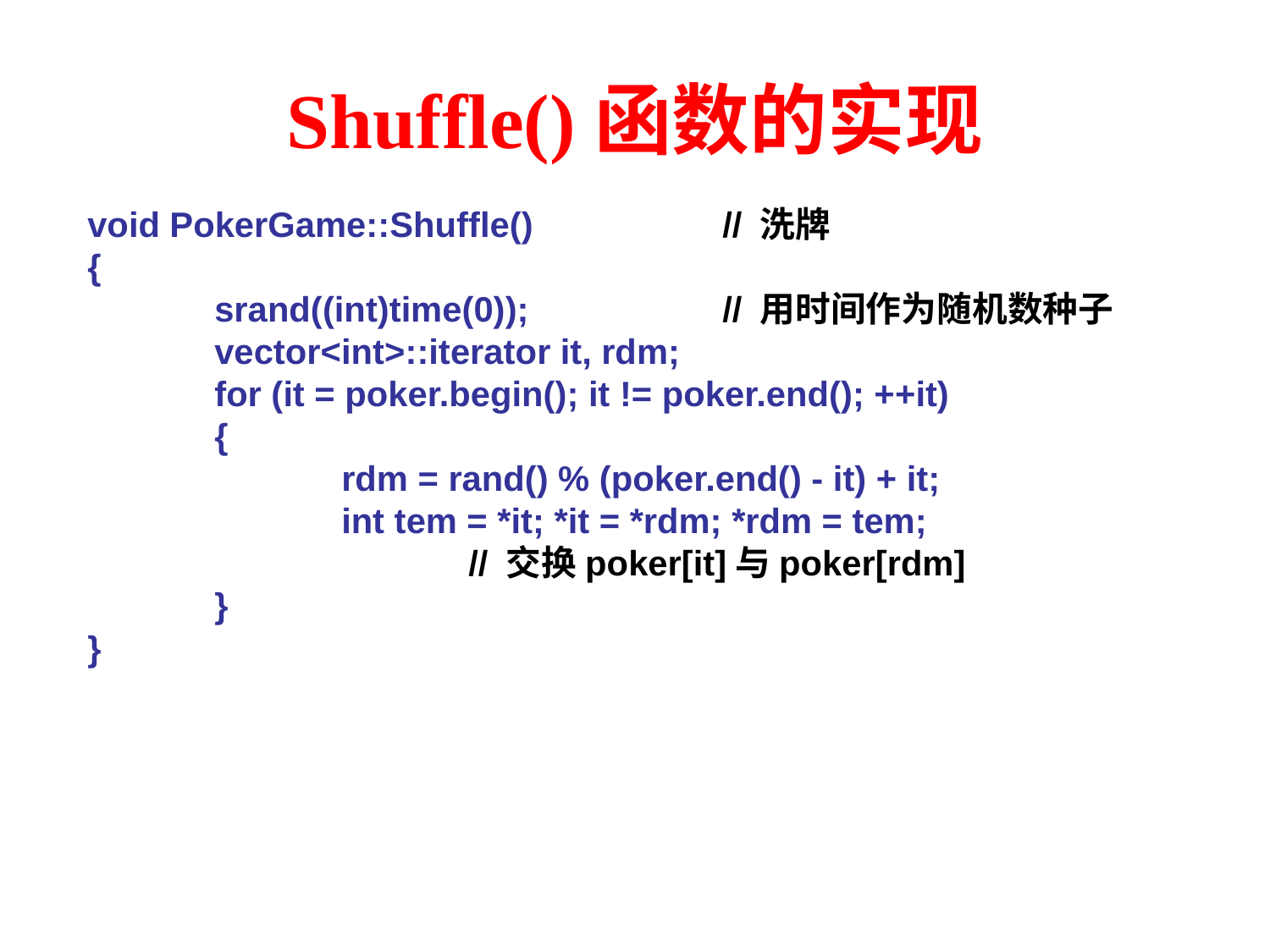

# Shuffle()函数的实现
void PokerGame::Shuffle()		// 洗牌
{
	srand((int)time(0)); 		// 用时间作为随机数种子
	vector<int>::iterator it, rdm;
	for (it = poker.begin(); it != poker.end(); ++it)
	{
		rdm = rand() % (poker.end() - it) + it;
		int tem = *it; *it = *rdm; *rdm = tem;
			// 交换poker[it]与poker[rdm]
	}
}